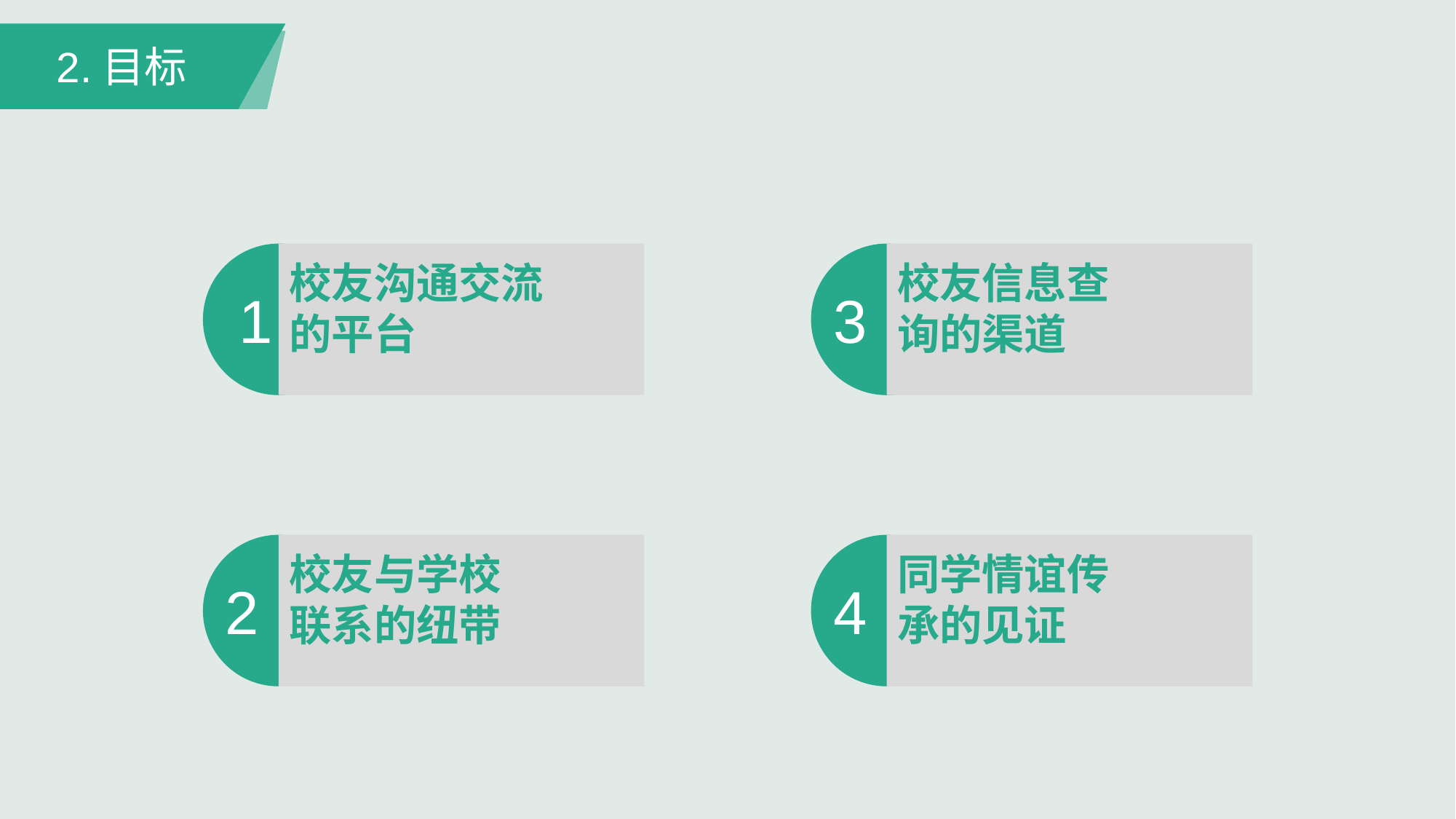

2.目标

校友沟通交流的平台
校友信息查询的渠道
1
3

校友与学校联系的纽带
同学情谊传承的见证
2
4